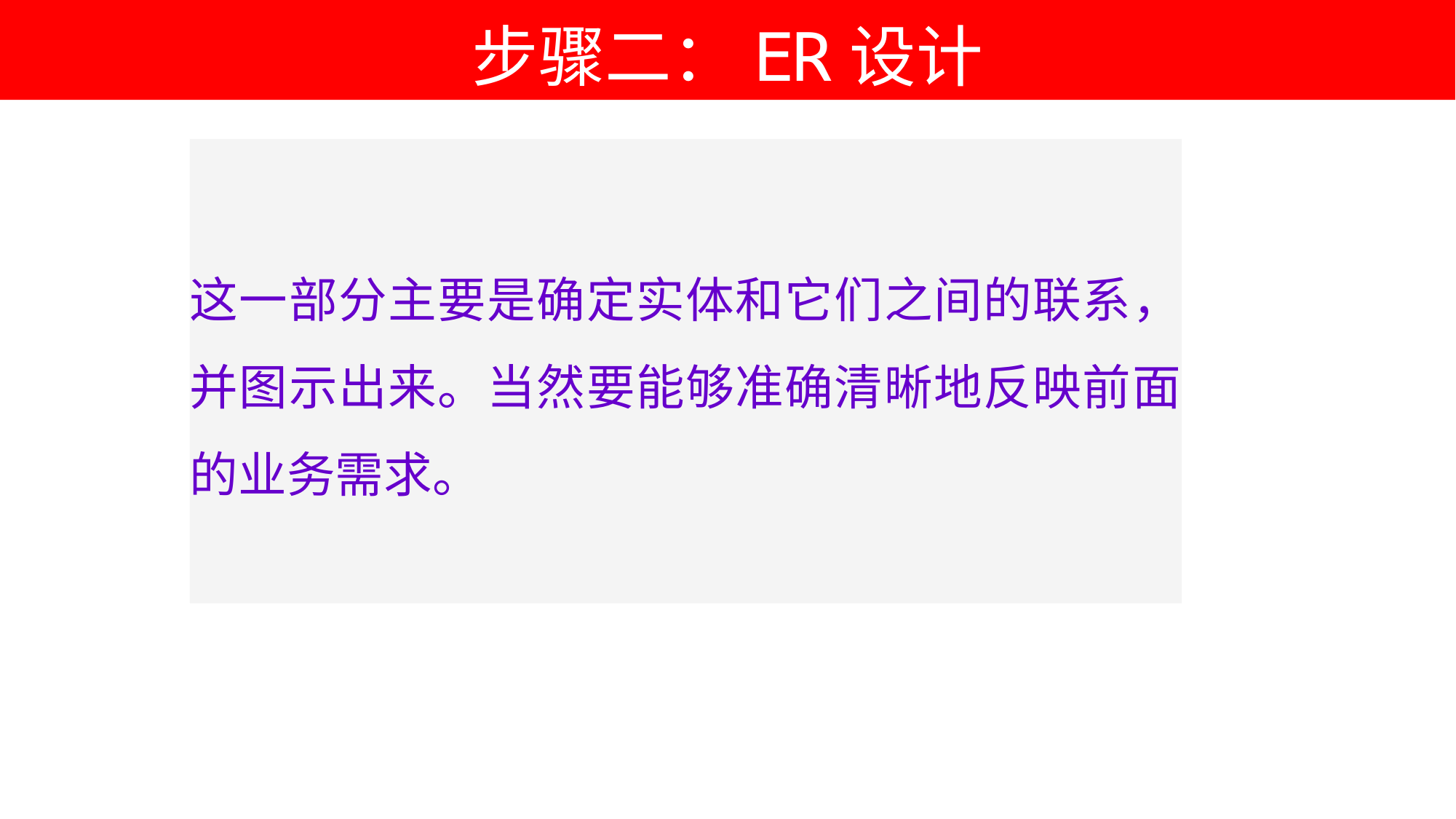

# 步骤二：ER设计
这一部分主要是确定实体和它们之间的联系，并图示出来。当然要能够准确清晰地反映前面的业务需求。